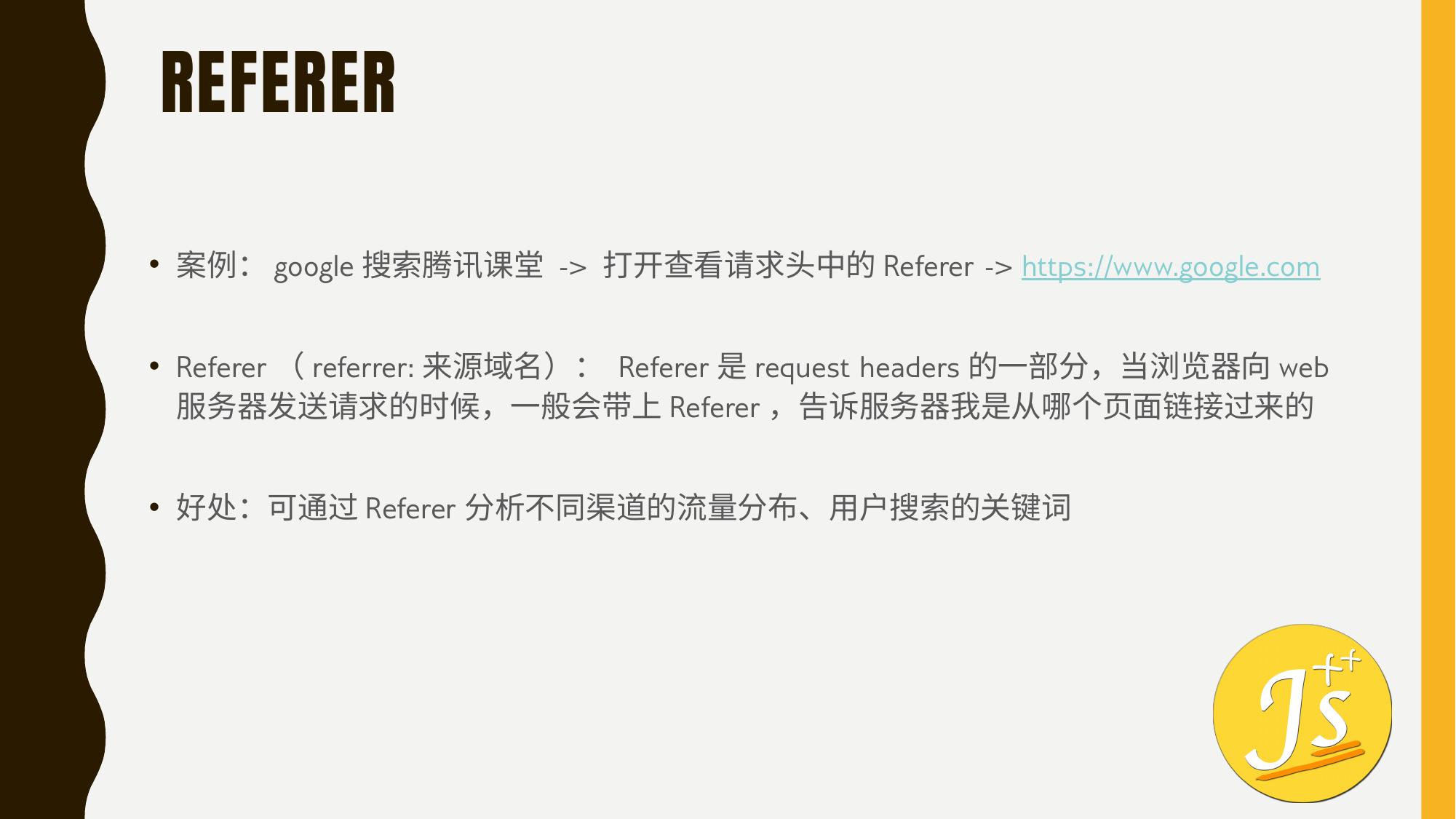

# referer
案例：google搜索腾讯课堂 -> 打开查看请求头中的Referer -> https://www.google.com

Referer（referrer:来源域名）： Referer是request headers的一部分，当浏览器向web服务器发送请求的时候，一般会带上Referer，告诉服务器我是从哪个页面链接过来的

好处：可通过Referer分析不同渠道的流量分布、用户搜索的关键词